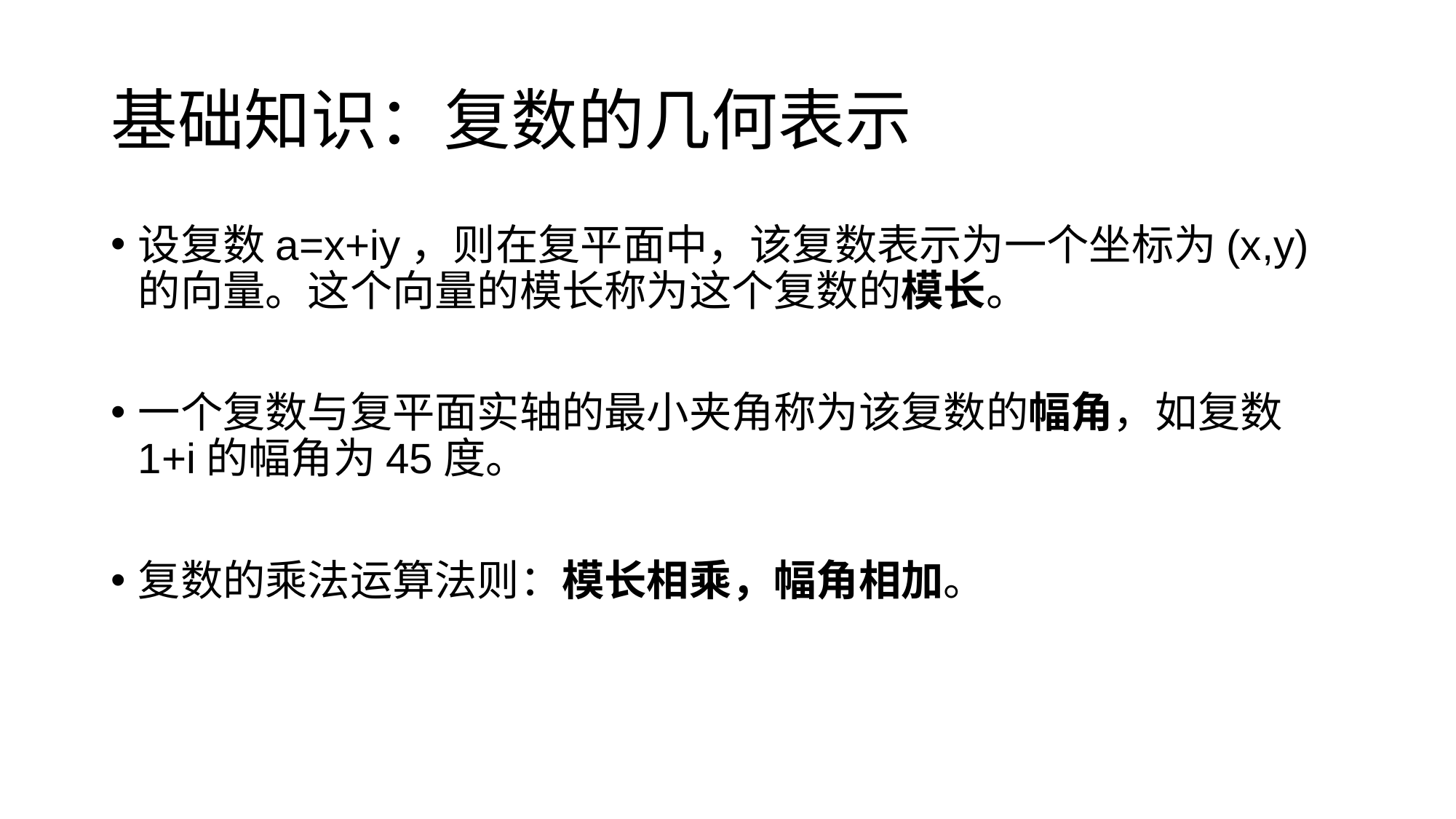

# 基础知识：复数的几何表示
设复数a=x+iy，则在复平面中，该复数表示为一个坐标为(x,y)的向量。这个向量的模长称为这个复数的模长。

一个复数与复平面实轴的最小夹角称为该复数的幅角，如复数1+i的幅角为45度。

复数的乘法运算法则：模长相乘，幅角相加。